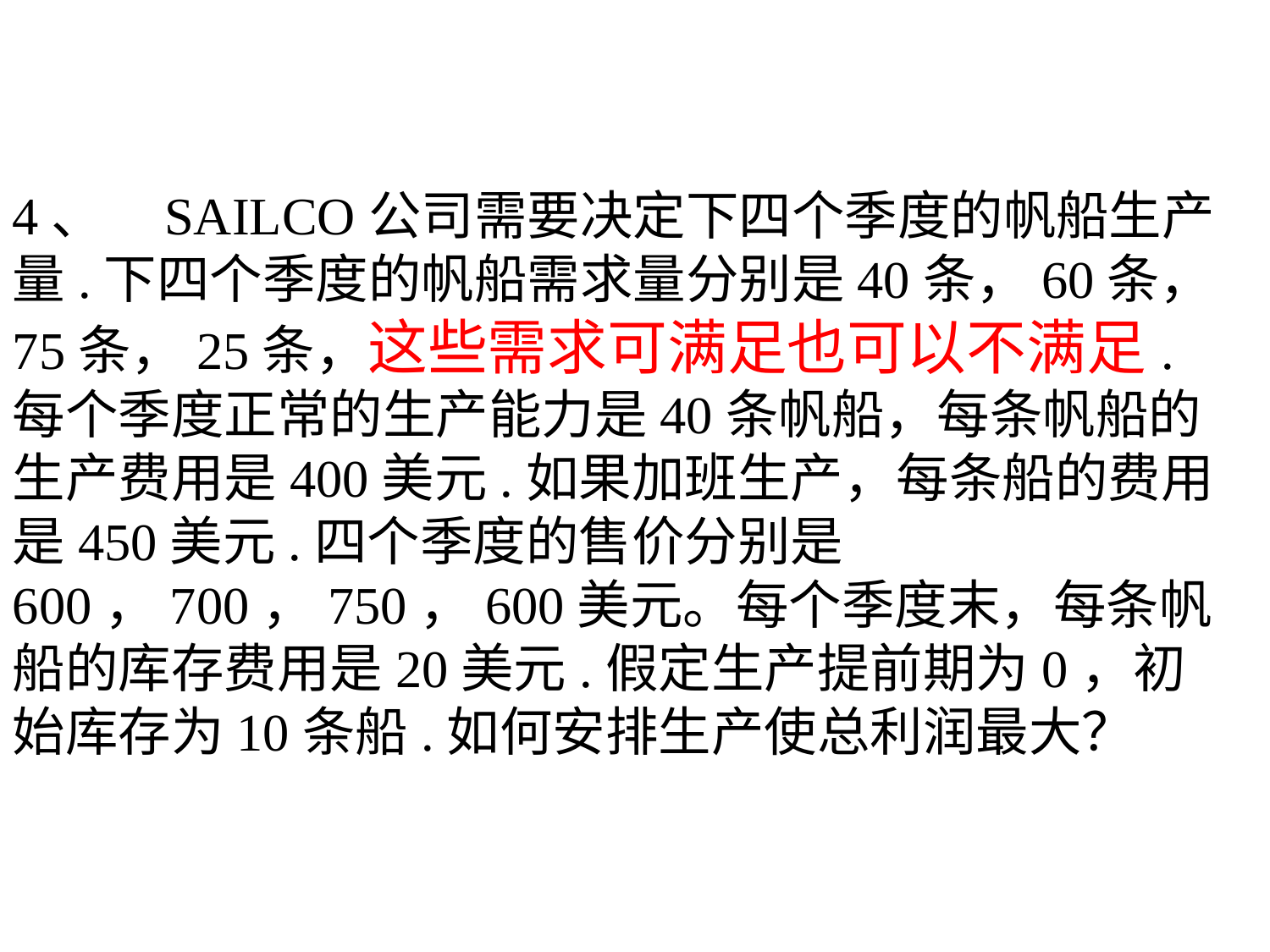

4、    SAILCO公司需要决定下四个季度的帆船生产量.下四个季度的帆船需求量分别是40条，60条，75条，25条，这些需求可满足也可以不满足.每个季度正常的生产能力是40条帆船，每条帆船的生产费用是400美元.如果加班生产，每条船的费用是450美元.四个季度的售价分别是600，700，750，600美元。每个季度末，每条帆船的库存费用是20美元.假定生产提前期为0，初始库存为10条船.如何安排生产使总利润最大？